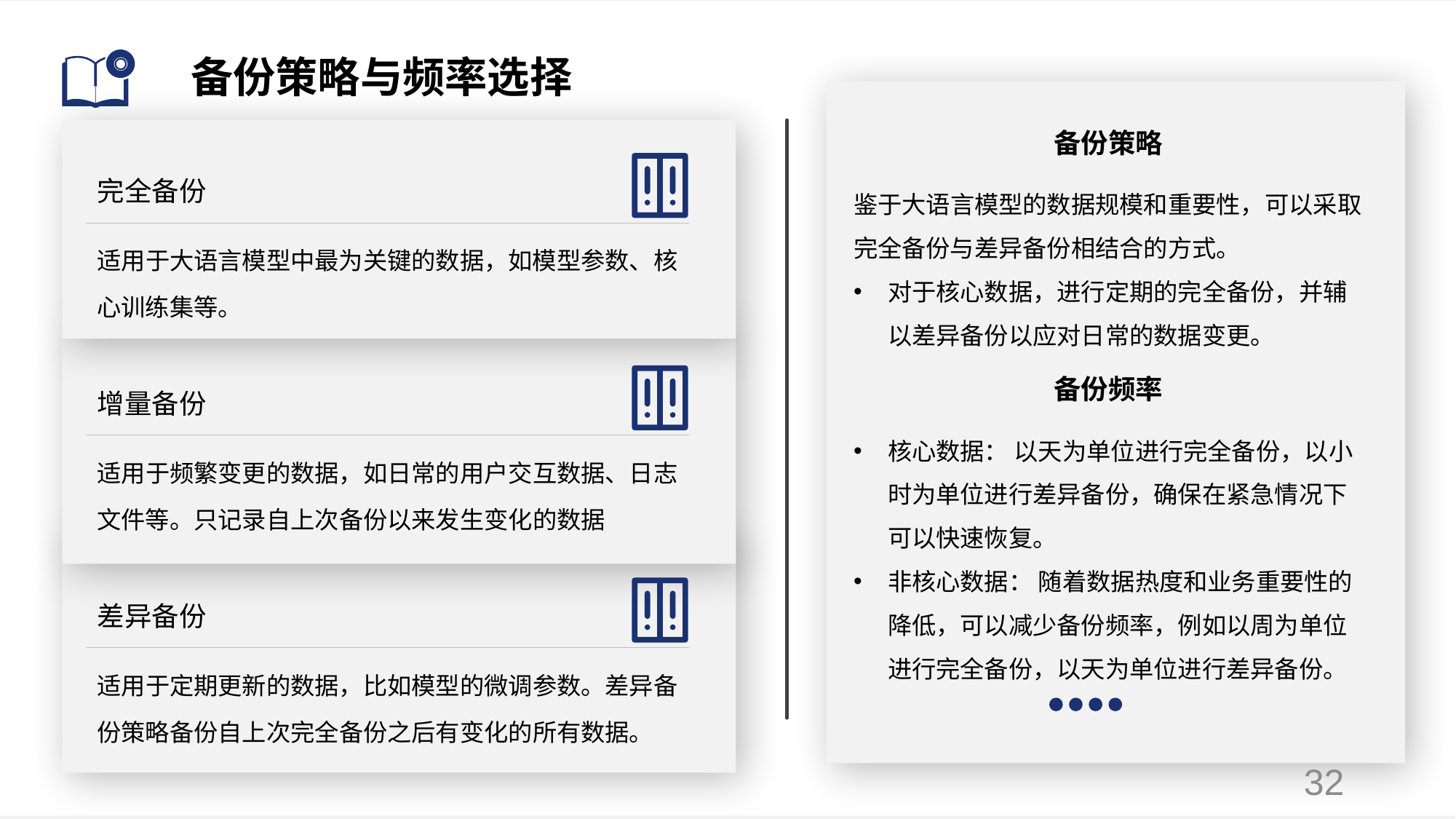

# 备份策略与频率选择

备份策略

完全备份
鉴于大语言模型的数据规模和重要性，可以采取完全备份与差异备份相结合的方式。
对于核心数据，进行定期的完全备份，并辅以差异备份以应对日常的数据变更。
适用于大语言模型中最为关键的数据，如模型参数、核心训练集等。

备份频率
增量备份
核心数据： 以天为单位进行完全备份，以小时为单位进行差异备份，确保在紧急情况下可以快速恢复。
非核心数据： 随着数据热度和业务重要性的降低，可以减少备份频率，例如以周为单位进行完全备份，以天为单位进行差异备份。
适用于频繁变更的数据，如日常的用户交互数据、日志文件等。只记录自上次备份以来发生变化的数据

差异备份
适用于定期更新的数据，比如模型的微调参数。差异备份策略备份自上次完全备份之后有变化的所有数据。

32